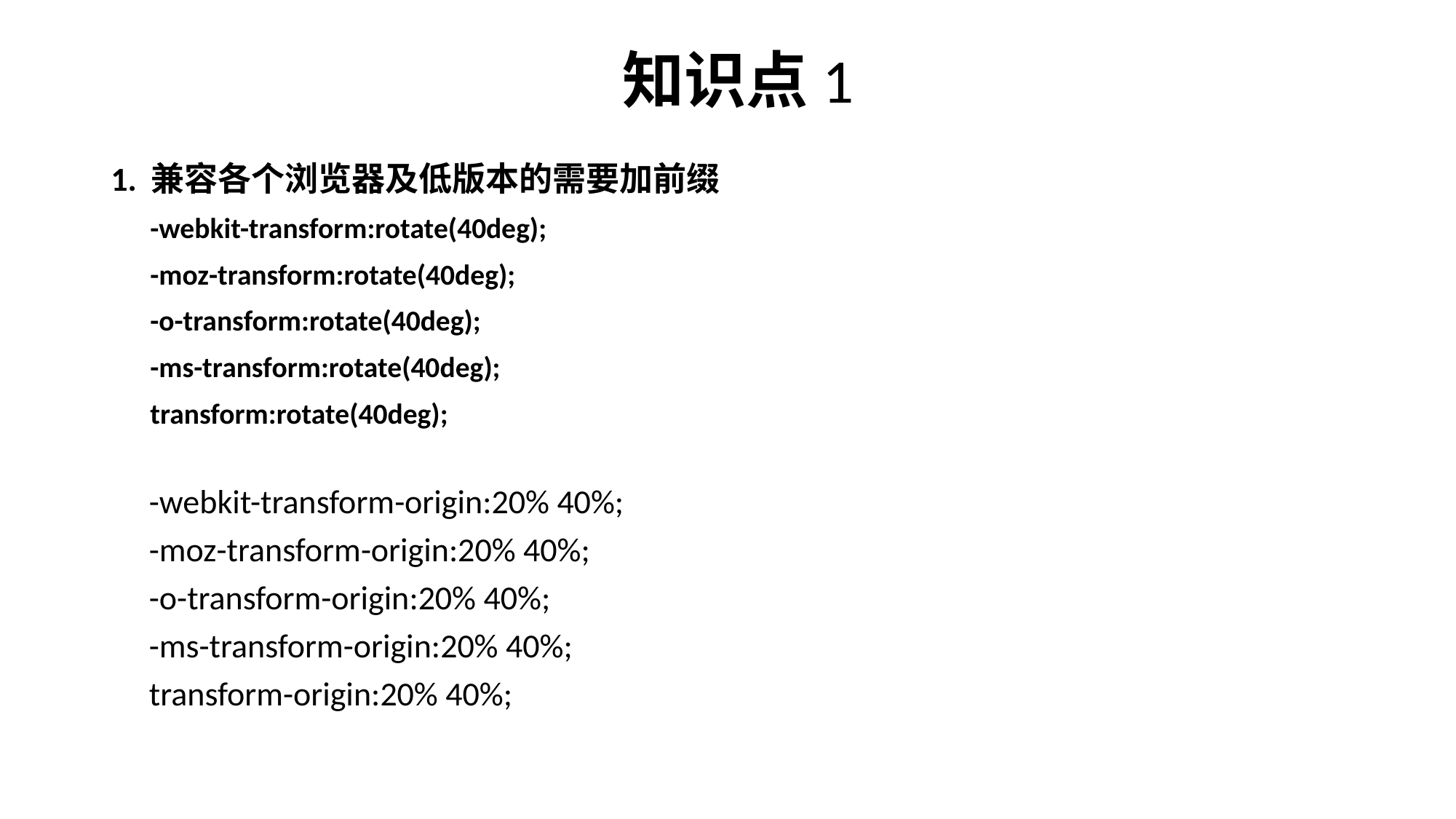

# 知识点1
1. 兼容各个浏览器及低版本的需要加前缀
      -webkit-transform:rotate(40deg);
      -moz-transform:rotate(40deg);
      -o-transform:rotate(40deg);
      -ms-transform:rotate(40deg);
      transform:rotate(40deg);

     -webkit-transform-origin:20% 40%;
     -moz-transform-origin:20% 40%;
     -o-transform-origin:20% 40%;
     -ms-transform-origin:20% 40%;
     transform-origin:20% 40%;